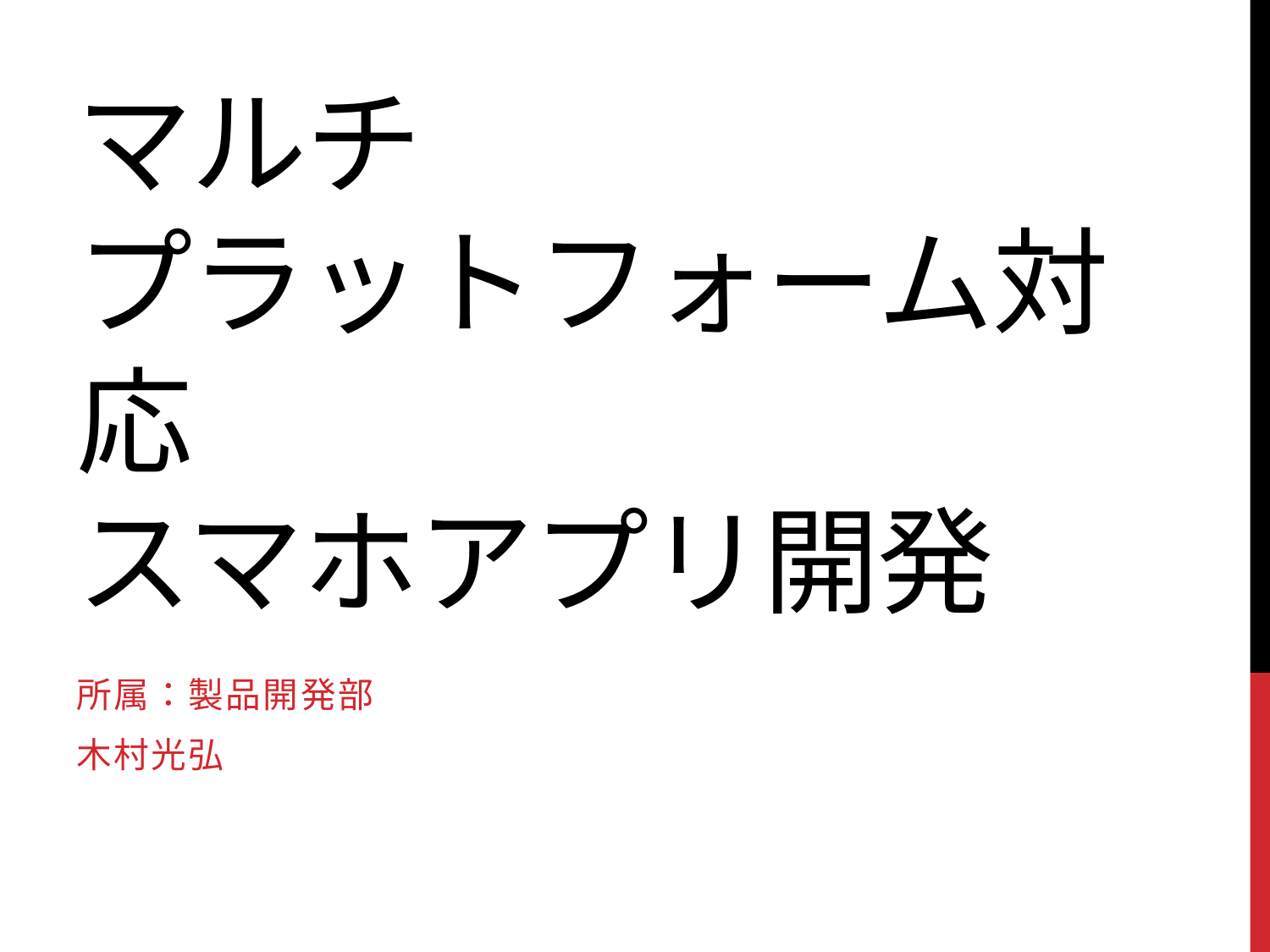

# マルチ プラットフォーム対応 スマホアプリ開発
所属：製品開発部
木村光弘